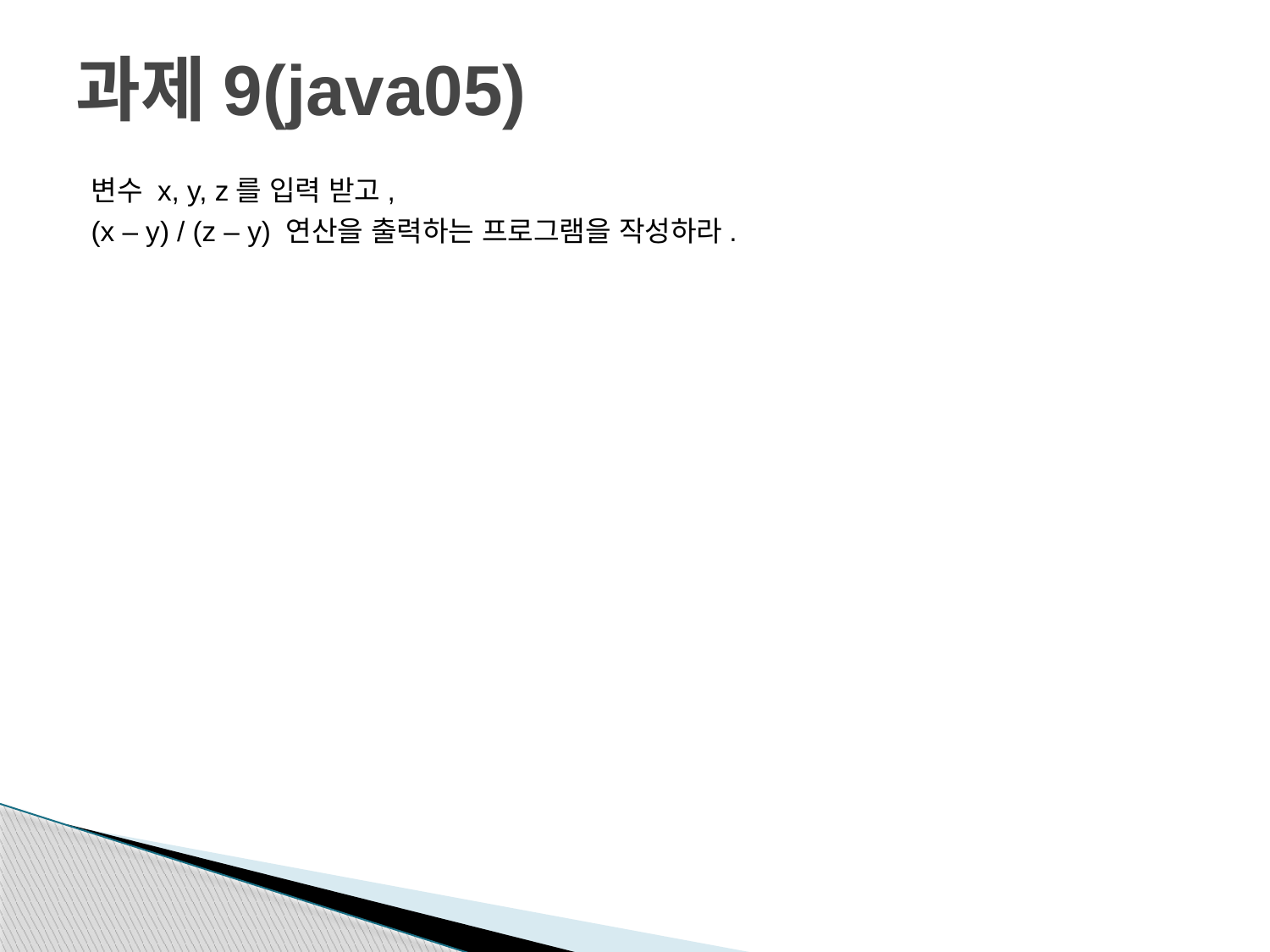

# 과제9(java05)
변수 x, y, z를 입력 받고,
(x – y) / (z – y) 연산을 출력하는 프로그램을 작성하라.